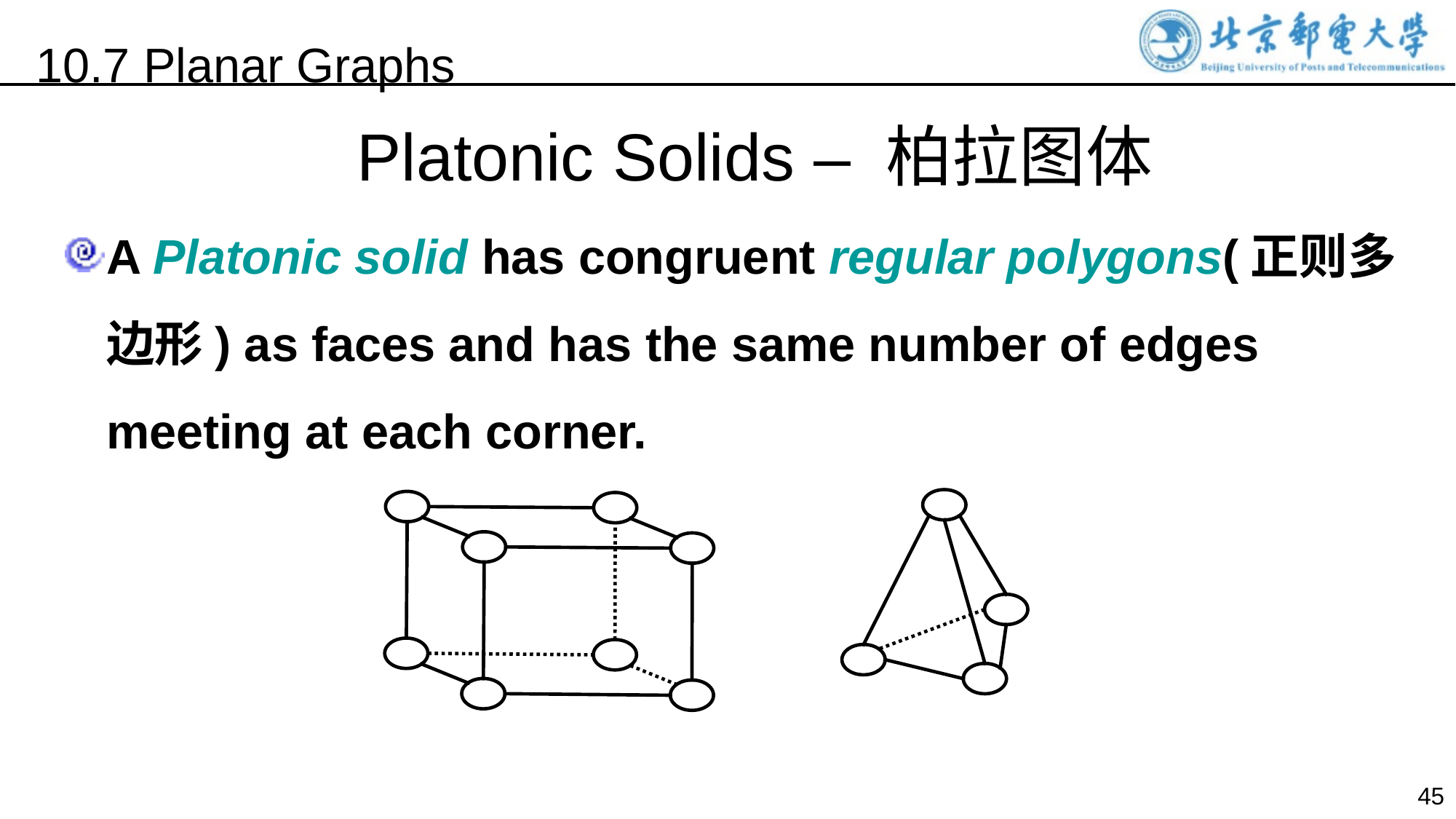

10.7 Planar Graphs
Platonic Solids – 柏拉图体
A Platonic solid has congruent regular polygons(正则多边形) as faces and has the same number of edges meeting at each corner.